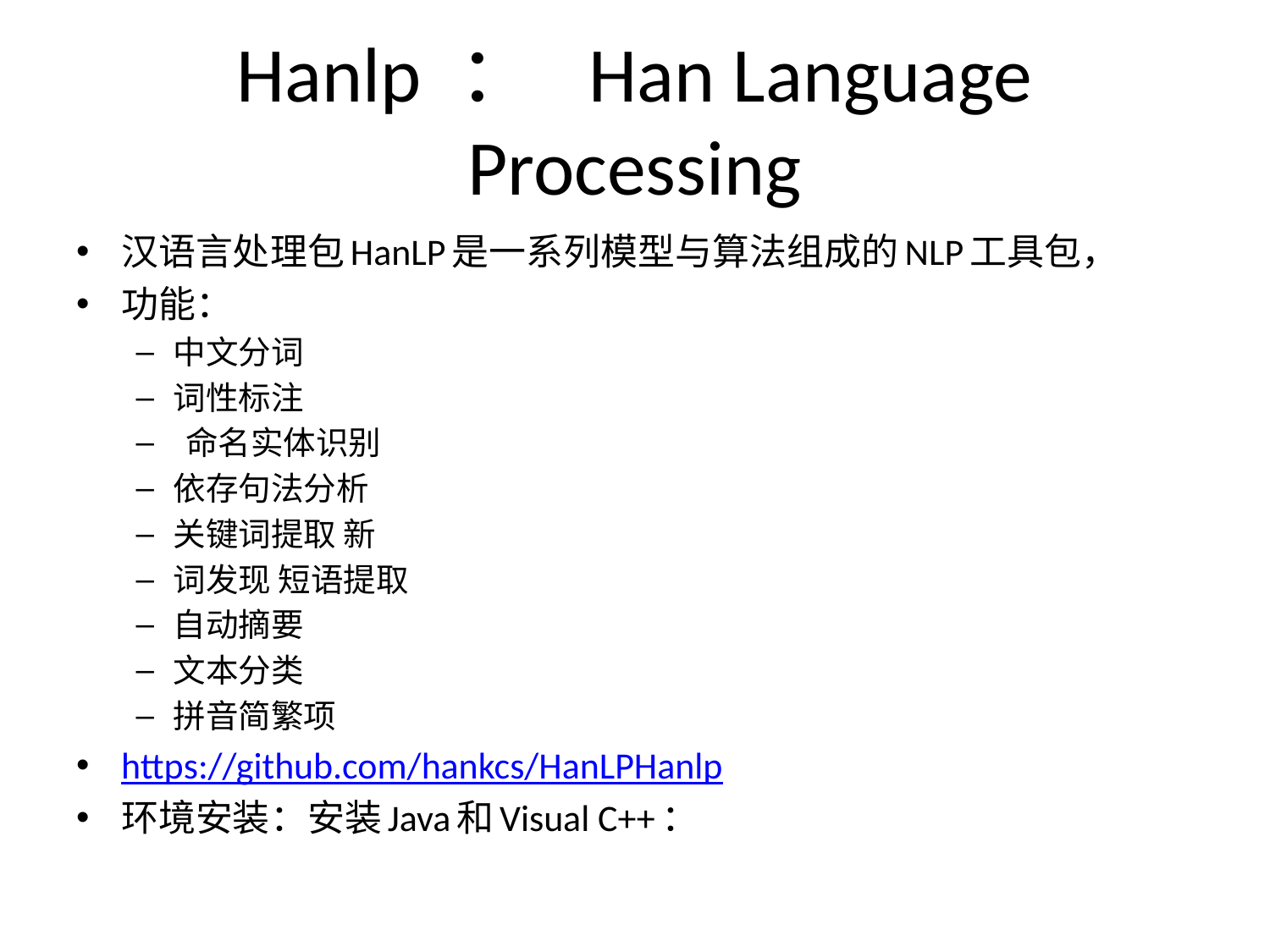

# Hanlp ：  Han Language Processing
汉语言处理包HanLP是一系列模型与算法组成的NLP工具包，
功能：
中文分词
词性标注
 命名实体识别
依存句法分析
关键词提取 新
词发现 短语提取
自动摘要
文本分类
拼音简繁项
https://github.com/hankcs/HanLPHanlp
环境安装：安装Java和Visual C++：